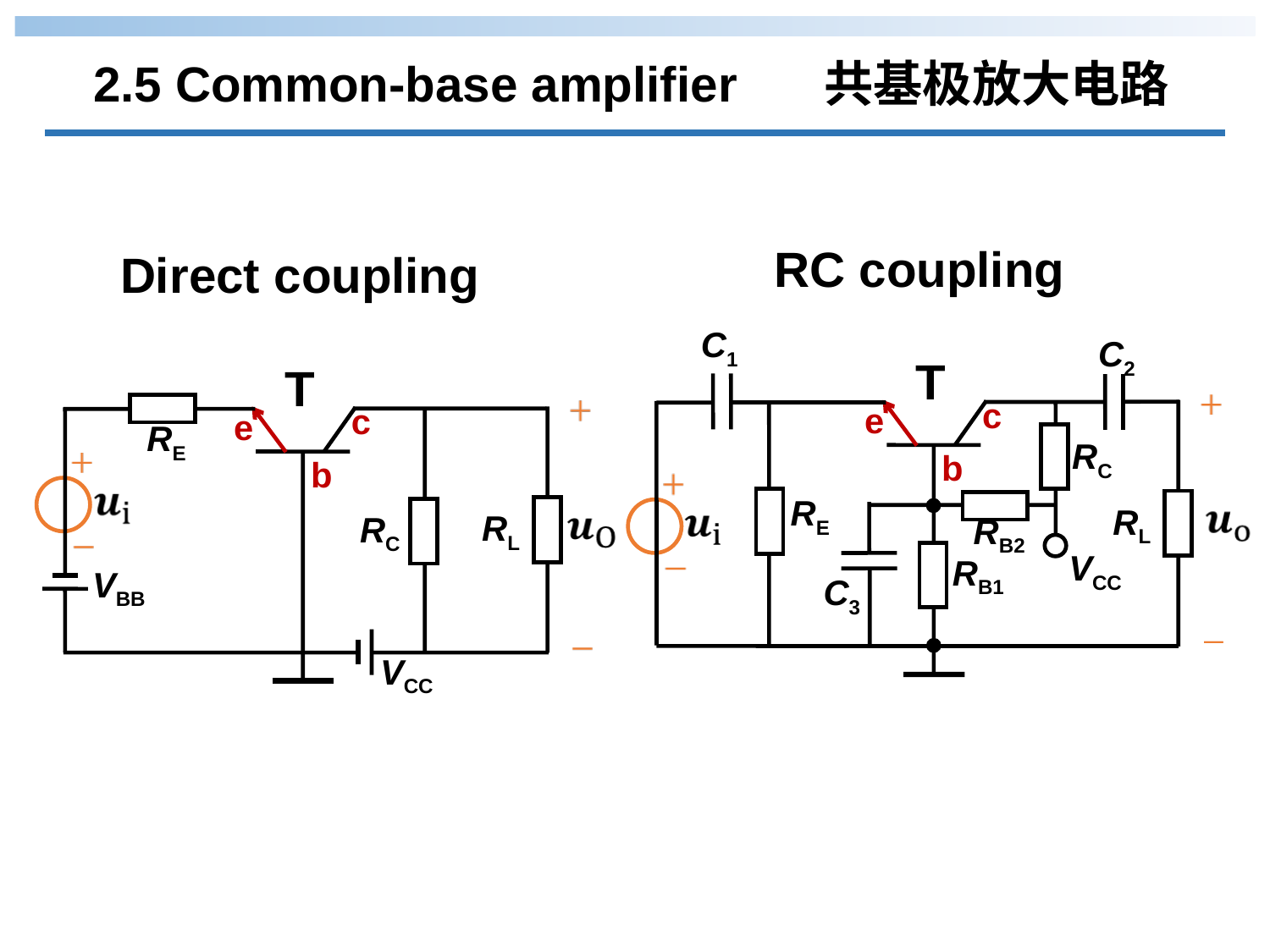

2.5 Common-base amplifier
共基极放大电路

RC coupling
Direct coupling

RB2

VCC

C1
T
e
b
c

RE

RB1
C2

RC

RL

C3

VCC

T
e
b
c

RE

RL
RC

VBB